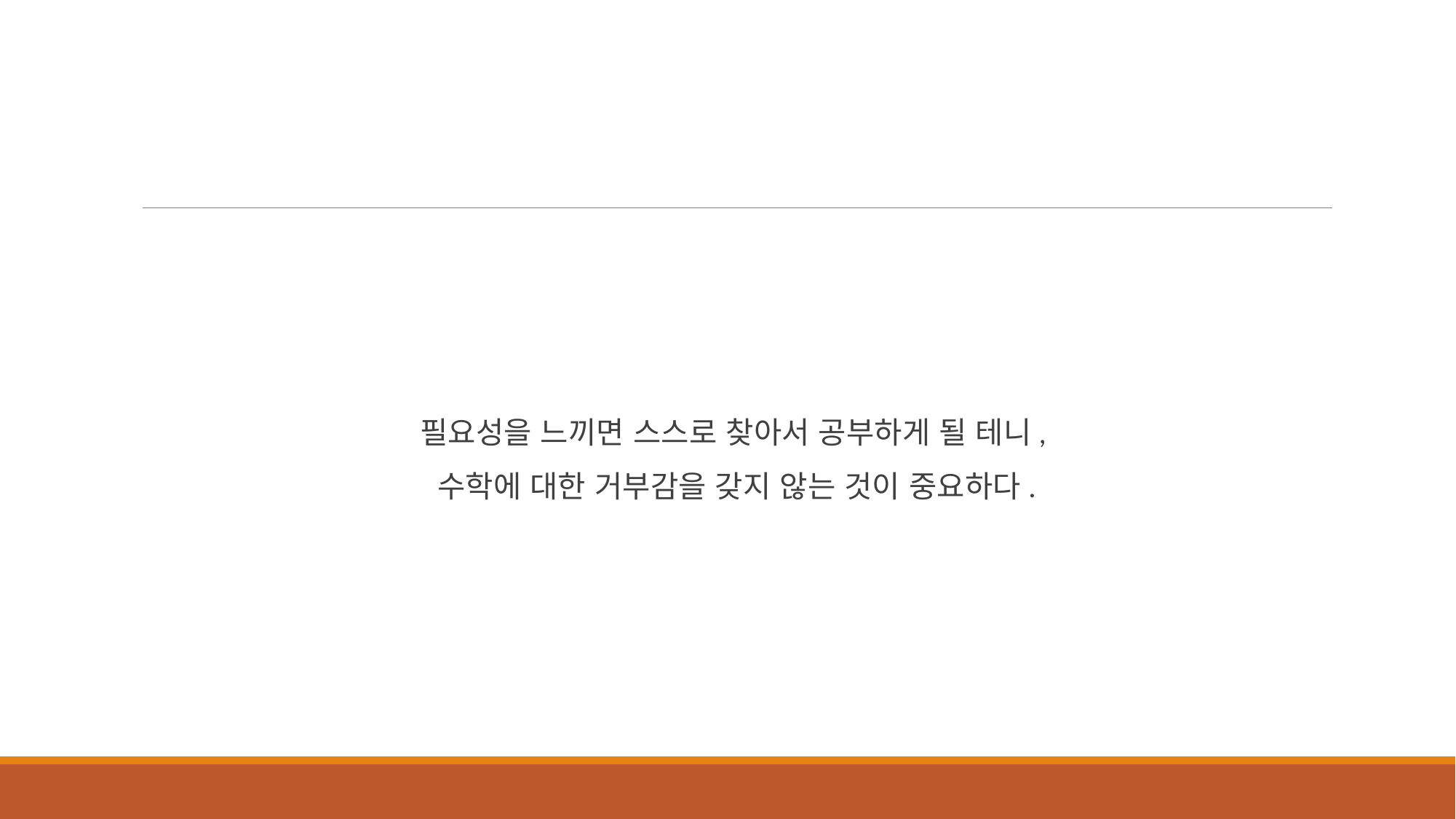

필요성을 느끼면 스스로 찾아서 공부하게 될 테니,
수학에 대한 거부감을 갖지 않는 것이 중요하다.